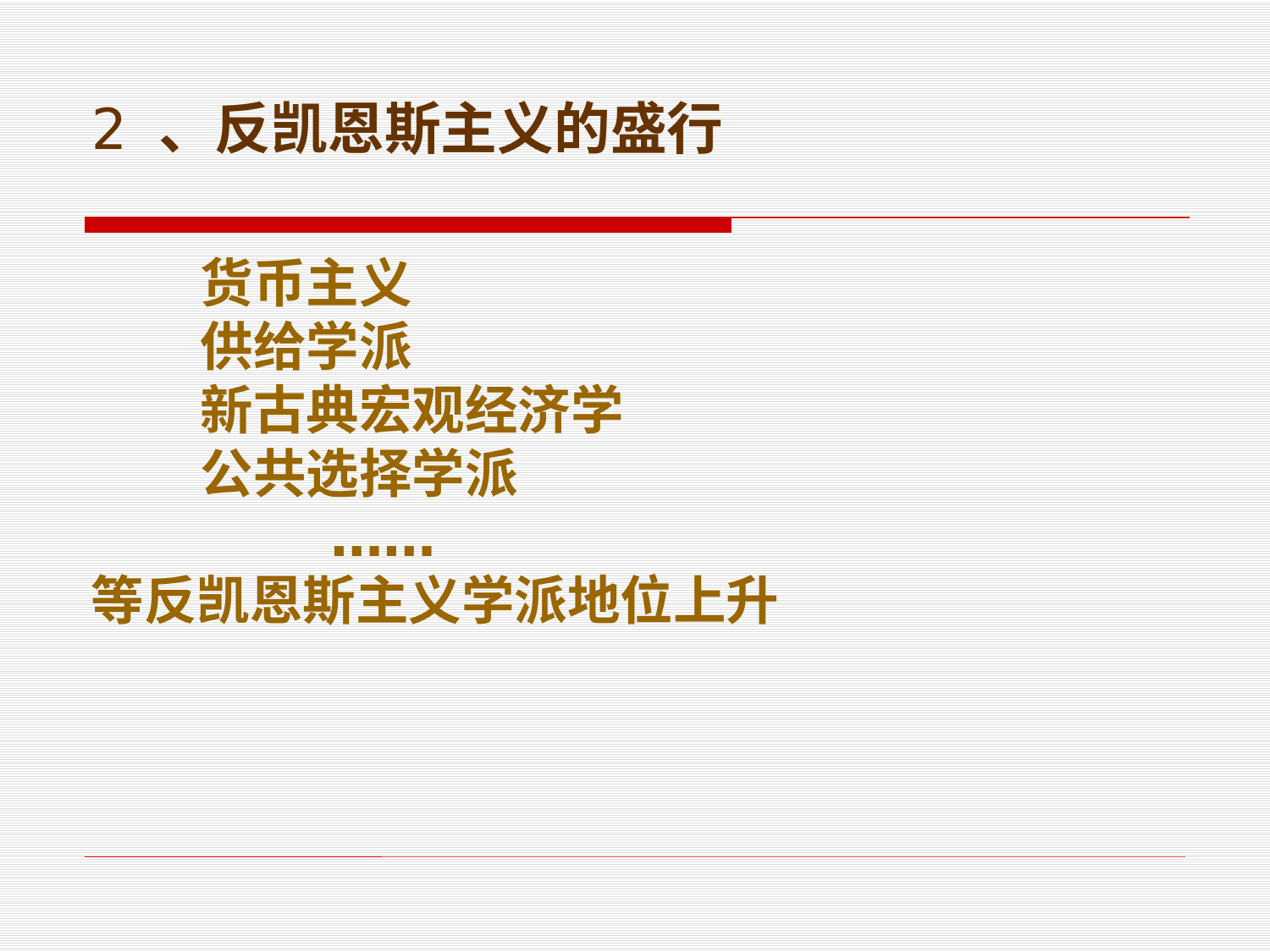

2 、反凯恩斯主义的盛行
        货币主义
        供给学派
        新古典宏观经济学
        公共选择学派
             ……
等反凯恩斯主义学派地位上升